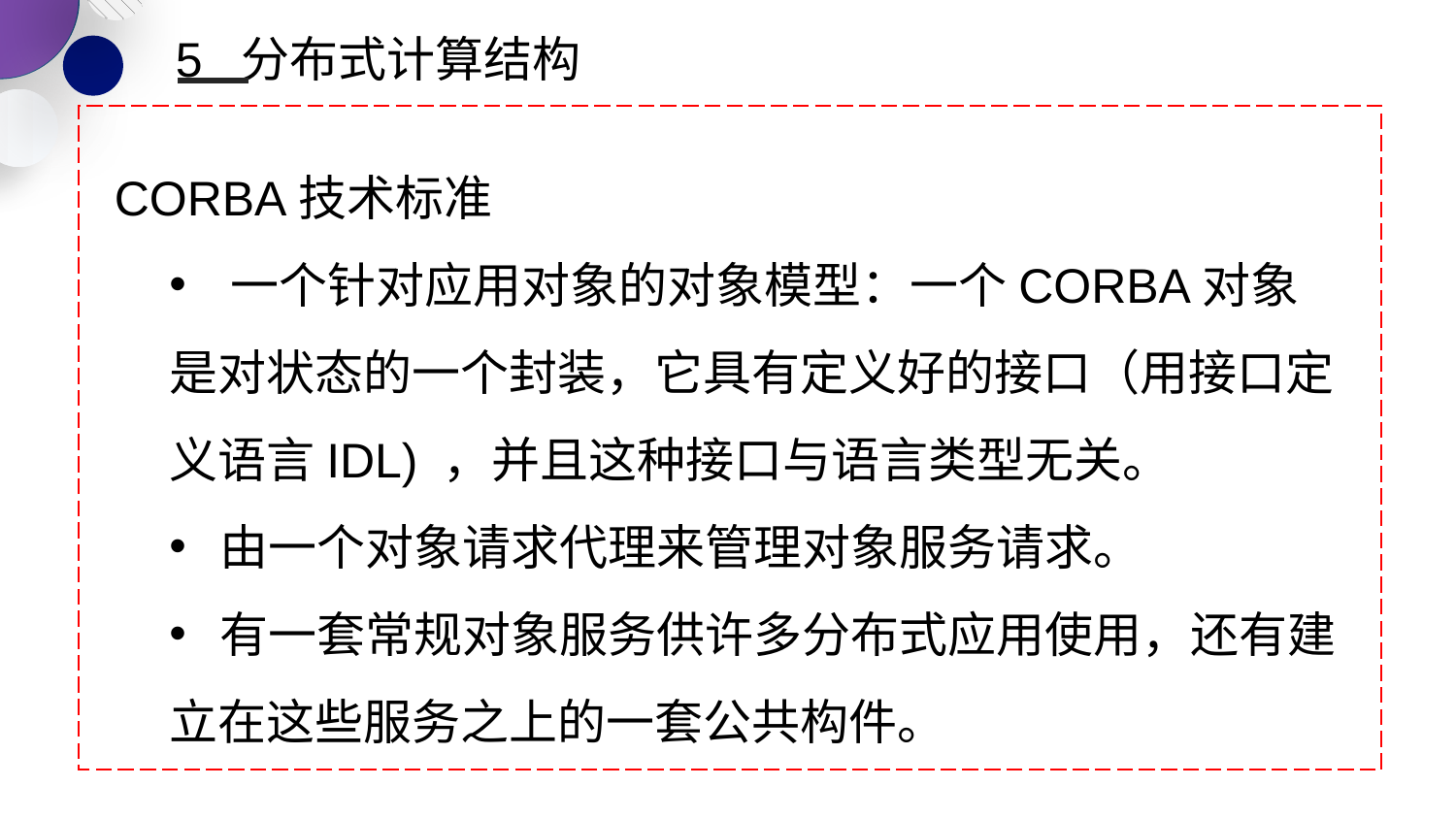

5  分布式计算结构

CORBA技术标准
   一个针对应用对象的对象模型：一个CORBA对象是对状态的一个封装，它具有定义好的接口（用接口定义语言IDL) ，并且这种接口与语言类型无关。
  由一个对象请求代理来管理对象服务请求。
  有一套常规对象服务供许多分布式应用使用，还有建立在这些服务之上的一套公共构件。